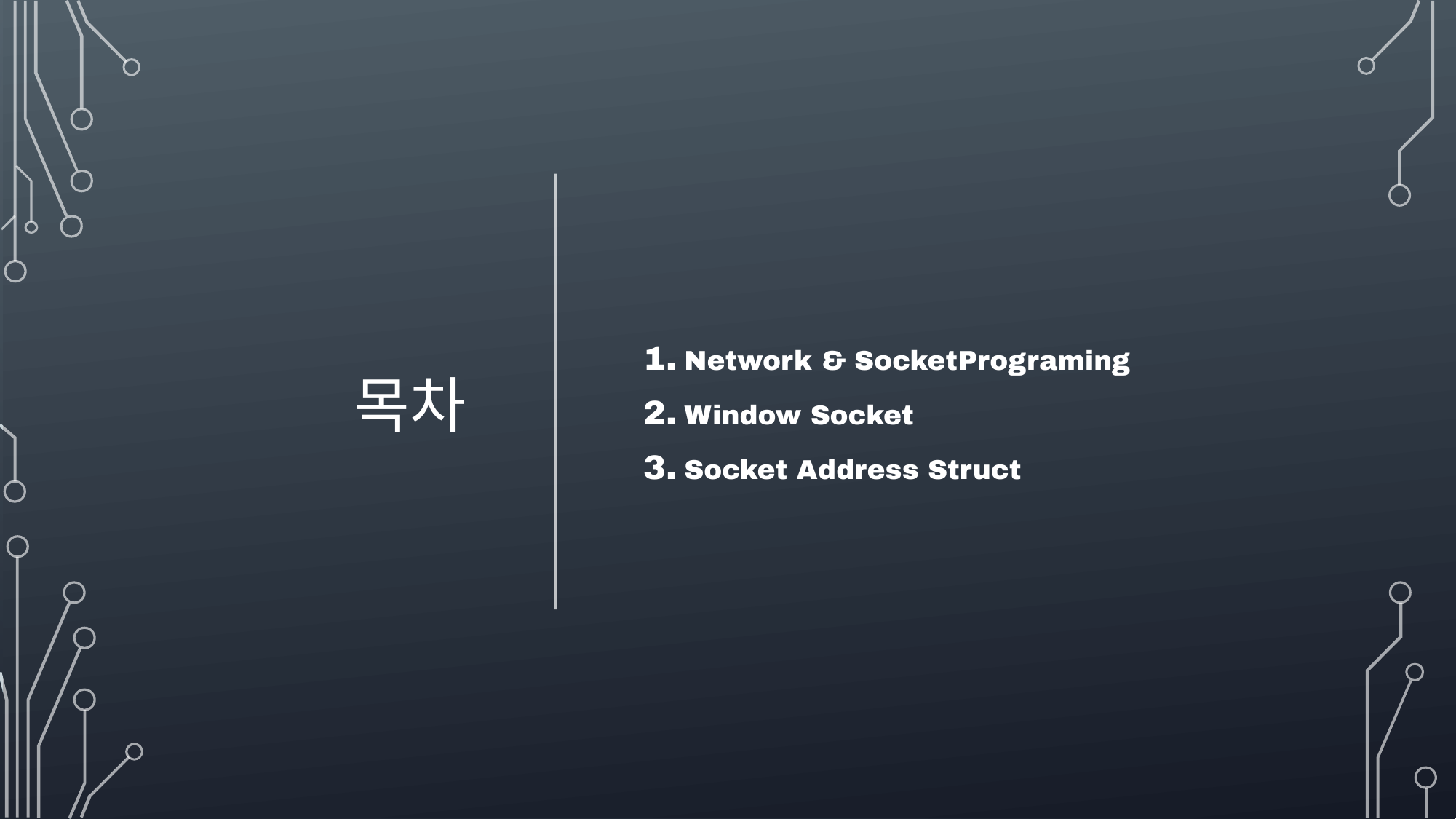

Network & SocketPrograming
Window Socket
Socket Address Struct
# 목차